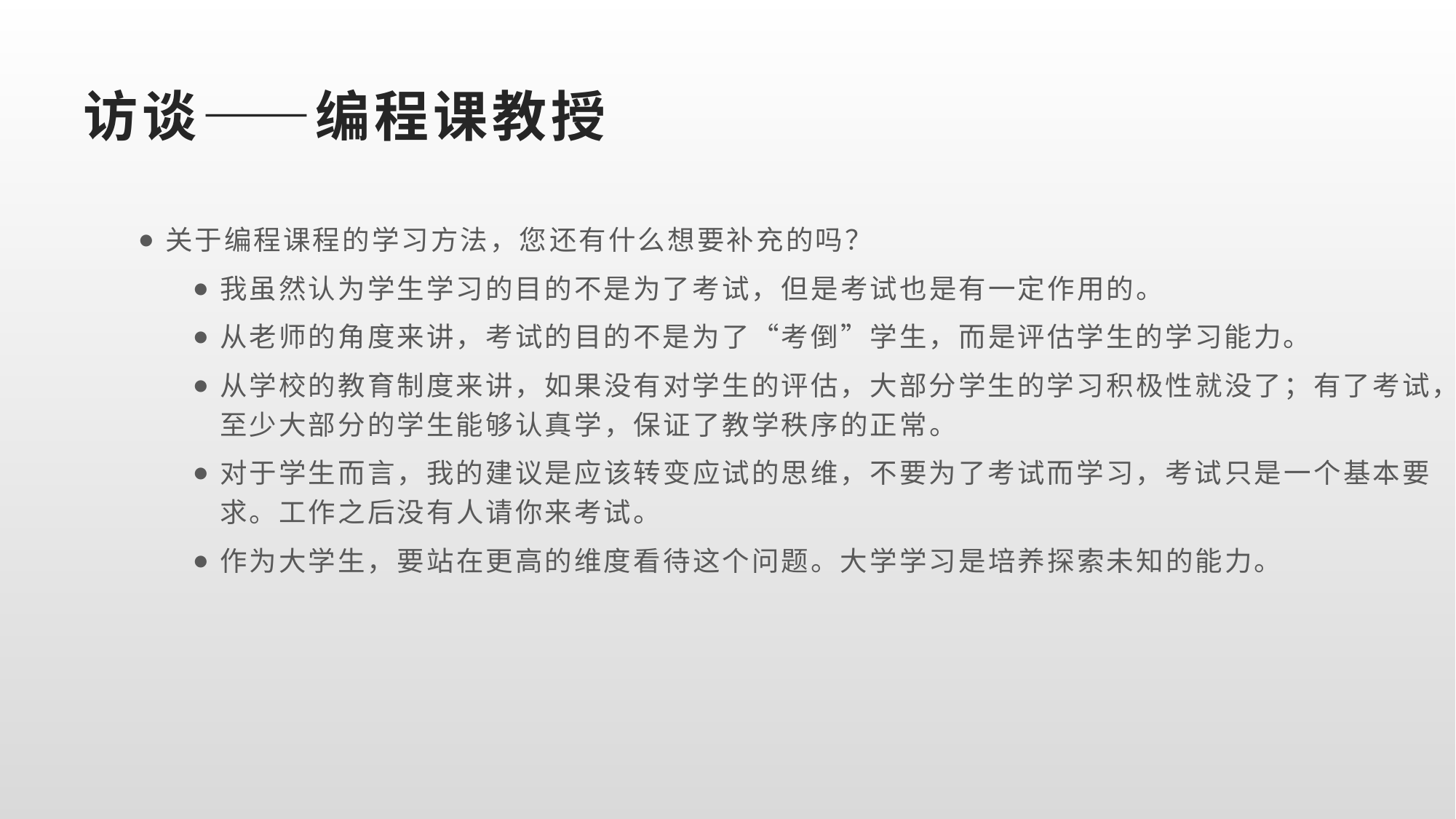

# 访谈——编程课教授

关于编程课程的学习方法，您还有什么想要补充的吗？
我虽然认为学生学习的目的不是为了考试，但是考试也是有一定作用的。
从老师的角度来讲，考试的目的不是为了“考倒”学生，而是评估学生的学习能力。
从学校的教育制度来讲，如果没有对学生的评估，大部分学生的学习积极性就没了；有了考试，至少大部分的学生能够认真学，保证了教学秩序的正常。
对于学生而言，我的建议是应该转变应试的思维，不要为了考试而学习，考试只是一个基本要求。工作之后没有人请你来考试。
作为大学生，要站在更高的维度看待这个问题。大学学习是培养探索未知的能力。